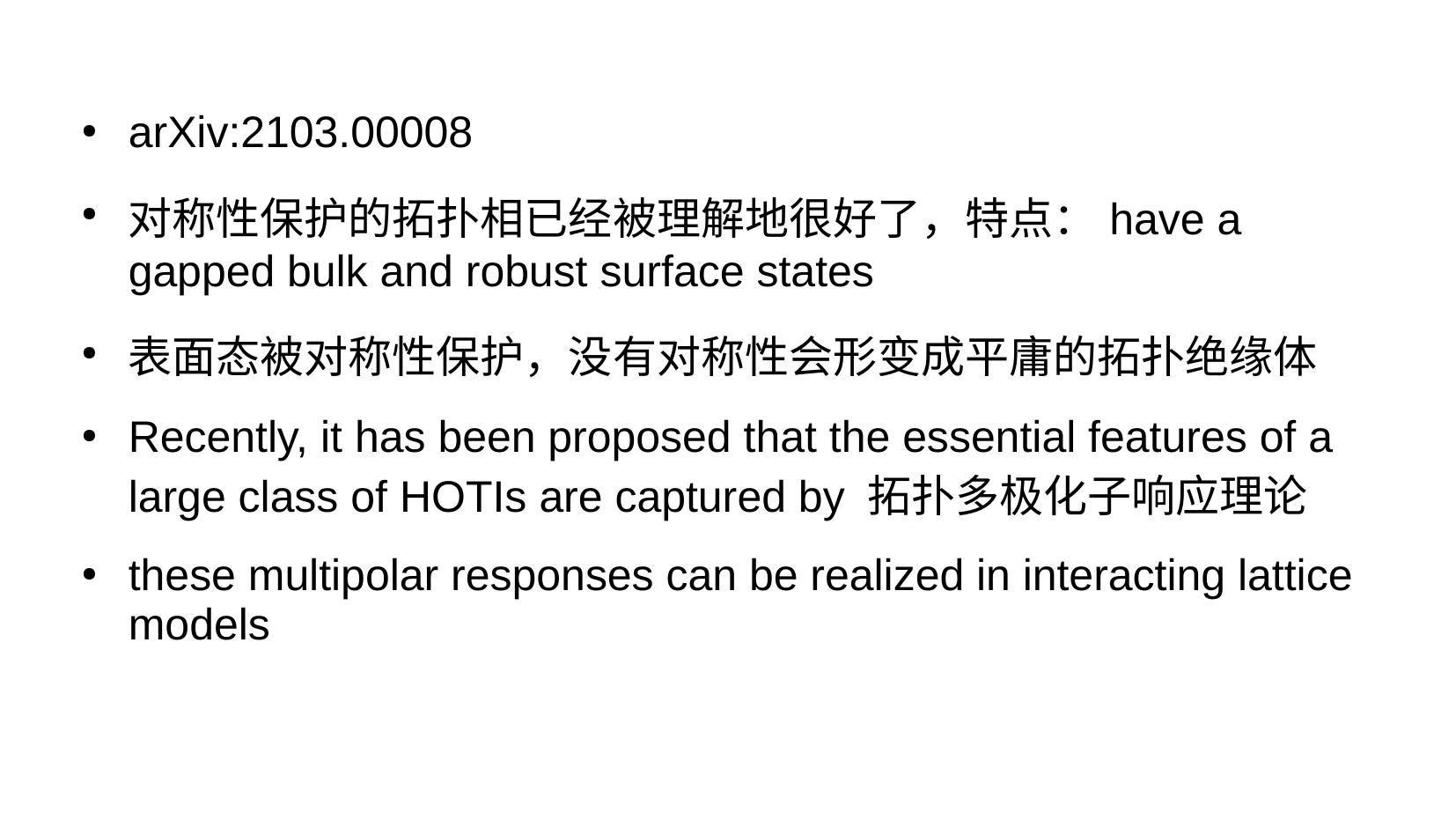

arXiv:2103.00008
对称性保护的拓扑相已经被理解地很好了，特点：have a gapped bulk and robust surface states
表面态被对称性保护，没有对称性会形变成平庸的拓扑绝缘体
Recently, it has been proposed that the essential features of a large class of HOTIs are captured by 拓扑多极化子响应理论
these multipolar responses can be realized in interacting lattice models